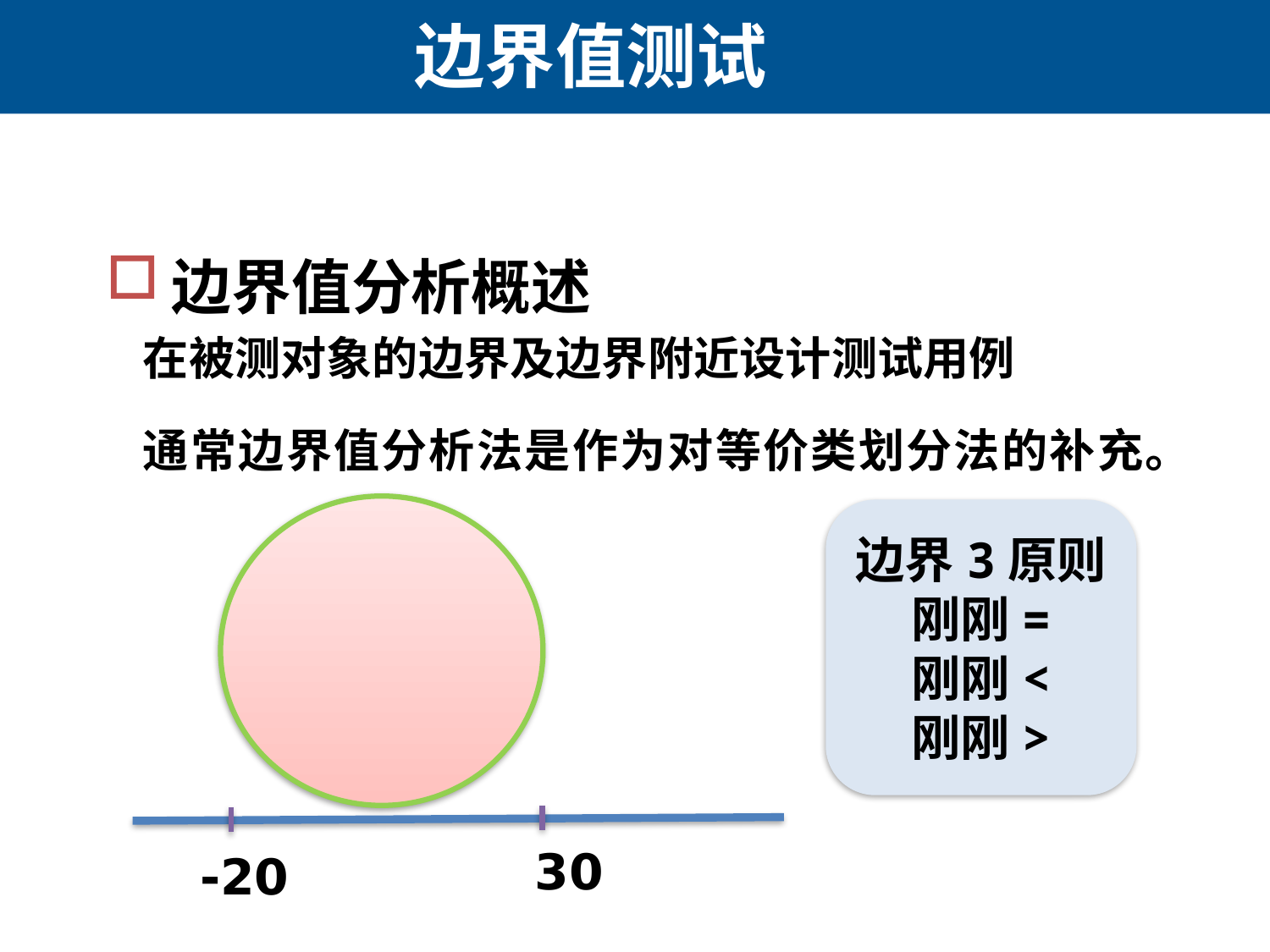

边界值测试
# 边界值分析概述
在被测对象的边界及边界附近设计测试用例
通常边界值分析法是作为对等价类划分法的补充。

边界3原则
刚刚=
刚刚<
刚刚>

30
-20